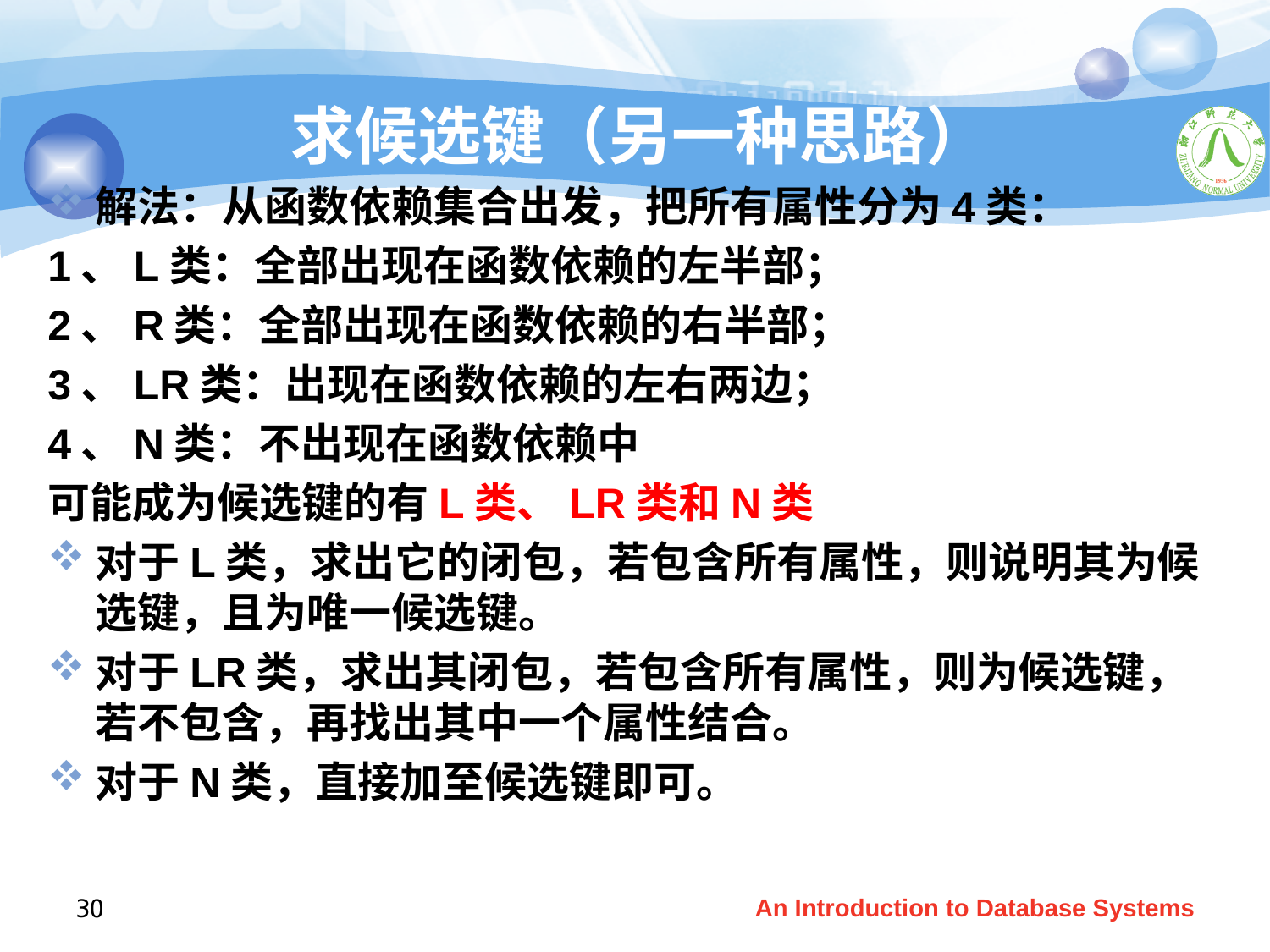

# 求候选键（另一种思路）
解法：从函数依赖集合出发，把所有属性分为4类：
1、L类：全部出现在函数依赖的左半部；
2、R类：全部出现在函数依赖的右半部；
3、LR类：出现在函数依赖的左右两边；
4、N类：不出现在函数依赖中
可能成为候选键的有L类、LR类和N类
对于L类，求出它的闭包，若包含所有属性，则说明其为候选键，且为唯一候选键。
对于LR类，求出其闭包，若包含所有属性，则为候选键，若不包含，再找出其中一个属性结合。
对于N类，直接加至候选键即可。

30
An Introduction to Database Systems